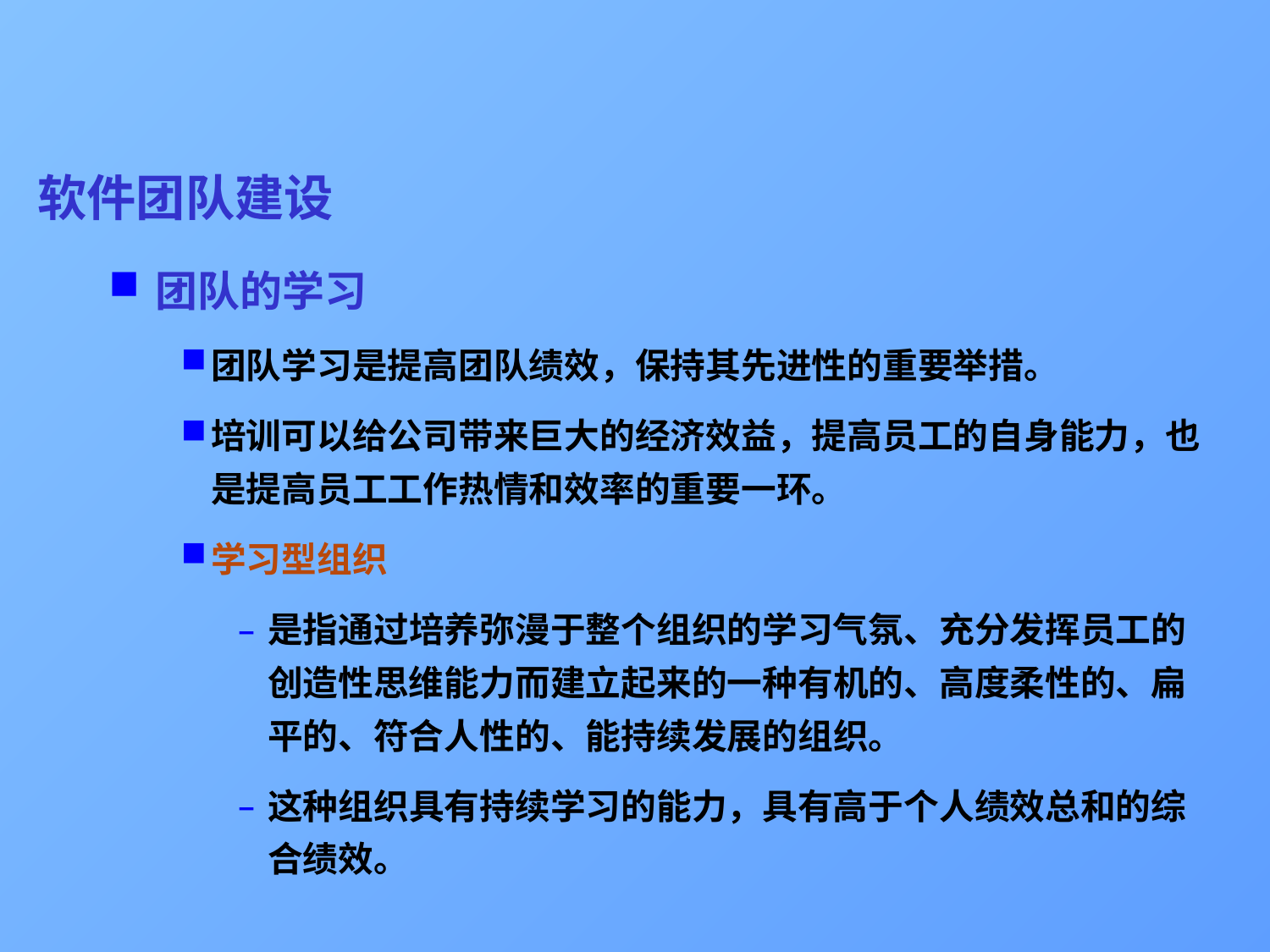

# 软件团队建设
团队的学习
团队学习是提高团队绩效，保持其先进性的重要举措。
培训可以给公司带来巨大的经济效益，提高员工的自身能力，也是提高员工工作热情和效率的重要一环。
学习型组织
是指通过培养弥漫于整个组织的学习气氛、充分发挥员工的创造性思维能力而建立起来的一种有机的、高度柔性的、扁平的、符合人性的、能持续发展的组织。
这种组织具有持续学习的能力，具有高于个人绩效总和的综合绩效。